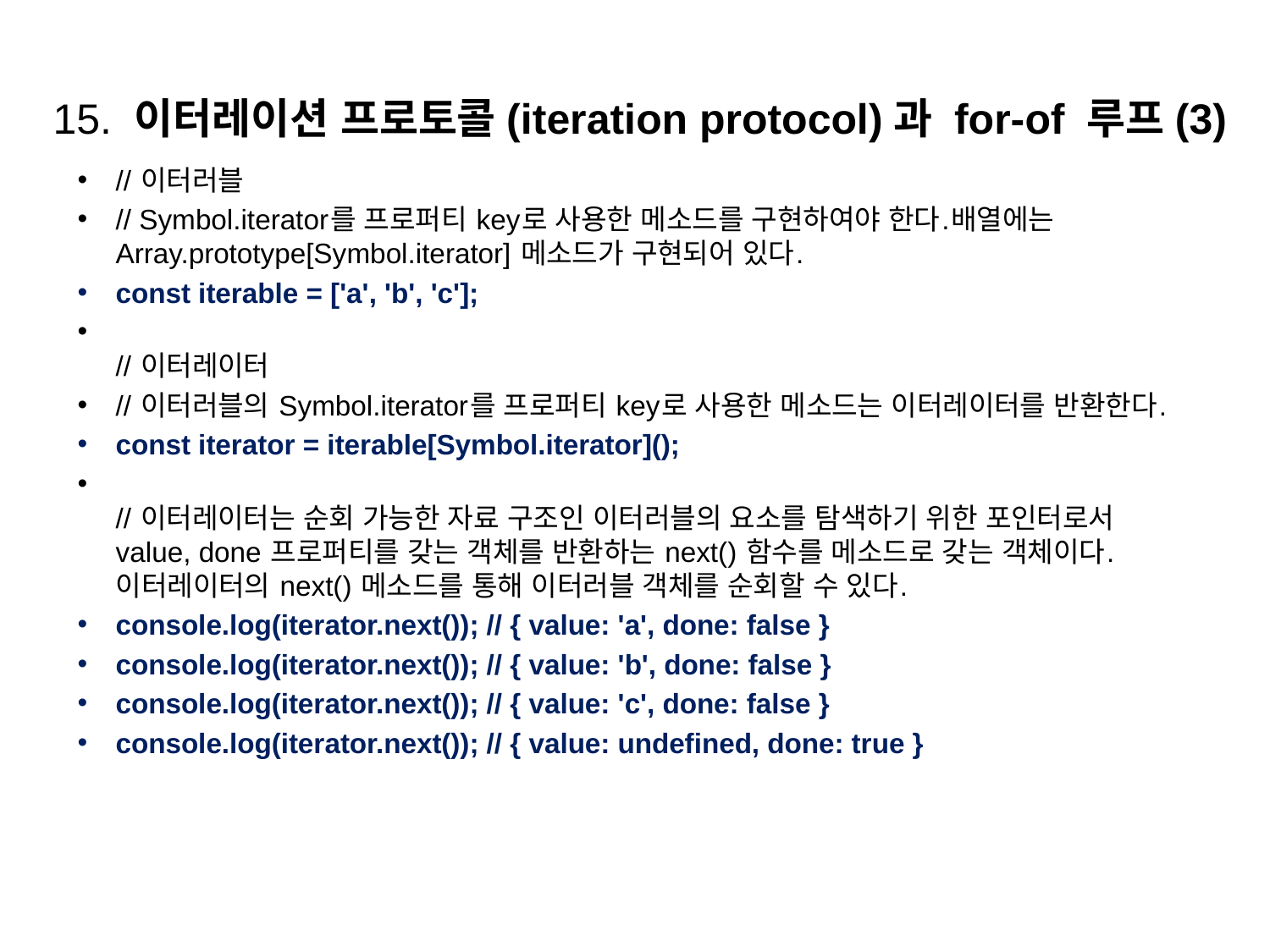

# 15. 이터레이션 프로토콜(iteration protocol)과 for-of 루프(3)
// 이터러블
// Symbol.iterator를 프로퍼티 key로 사용한 메소드를 구현하여야 한다.배열에는 Array.prototype[Symbol.iterator] 메소드가 구현되어 있다.
const iterable = ['a', 'b', 'c'];
// 이터레이터
// 이터러블의 Symbol.iterator를 프로퍼티 key로 사용한 메소드는 이터레이터를 반환한다.
const iterator = iterable[Symbol.iterator]();
// 이터레이터는 순회 가능한 자료 구조인 이터러블의 요소를 탐색하기 위한 포인터로서 value, done 프로퍼티를 갖는 객체를 반환하는 next() 함수를 메소드로 갖는 객체이다. 이터레이터의 next() 메소드를 통해 이터러블 객체를 순회할 수 있다.
console.log(iterator.next()); // { value: 'a', done: false }
console.log(iterator.next()); // { value: 'b', done: false }
console.log(iterator.next()); // { value: 'c', done: false }
console.log(iterator.next()); // { value: undefined, done: true }